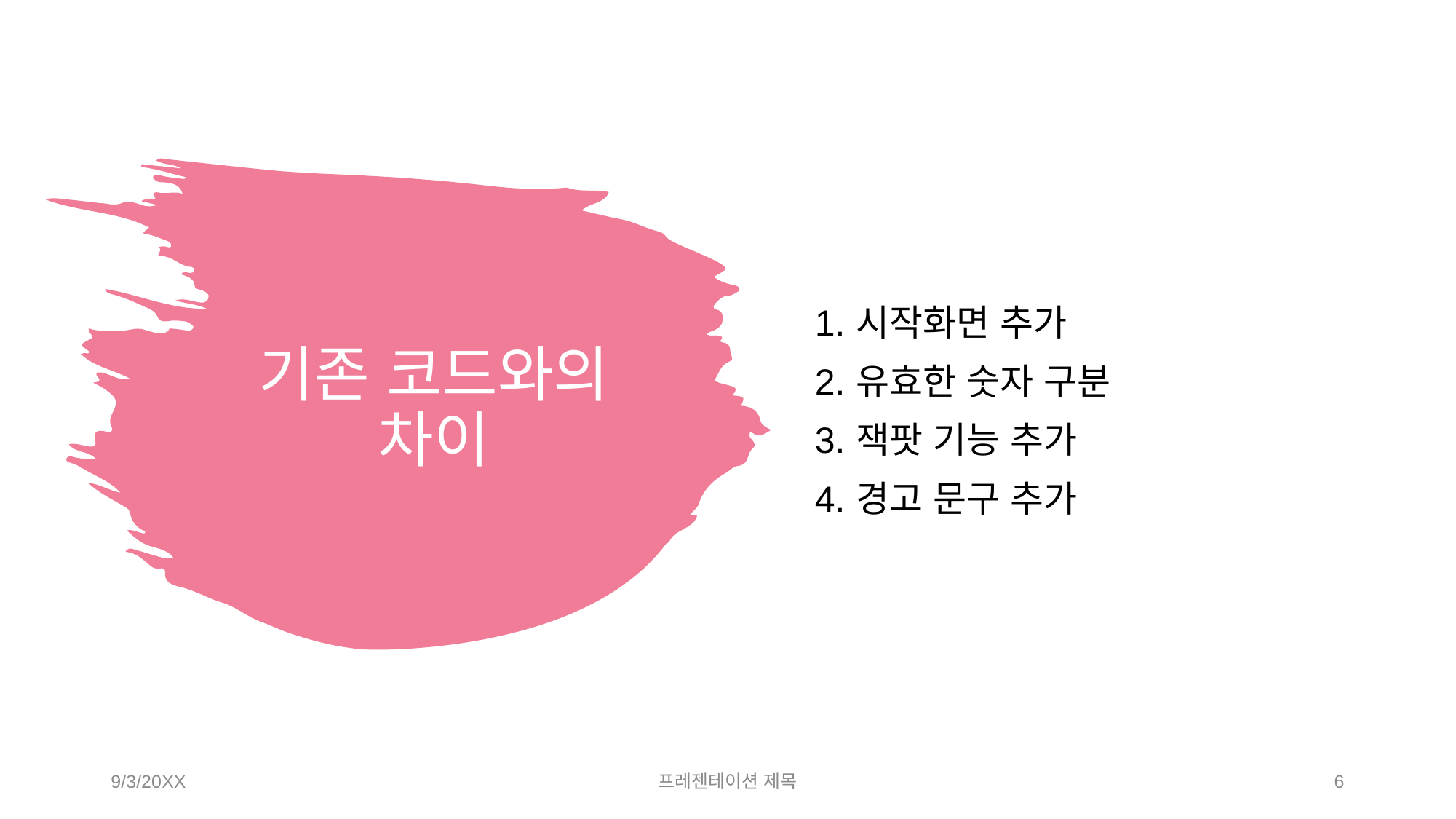

시작화면 추가
유효한 숫자 구분
잭팟 기능 추가
경고 문구 추가
# 기존 코드와의 차이
9/3/20XX
프레젠테이션 제목
6